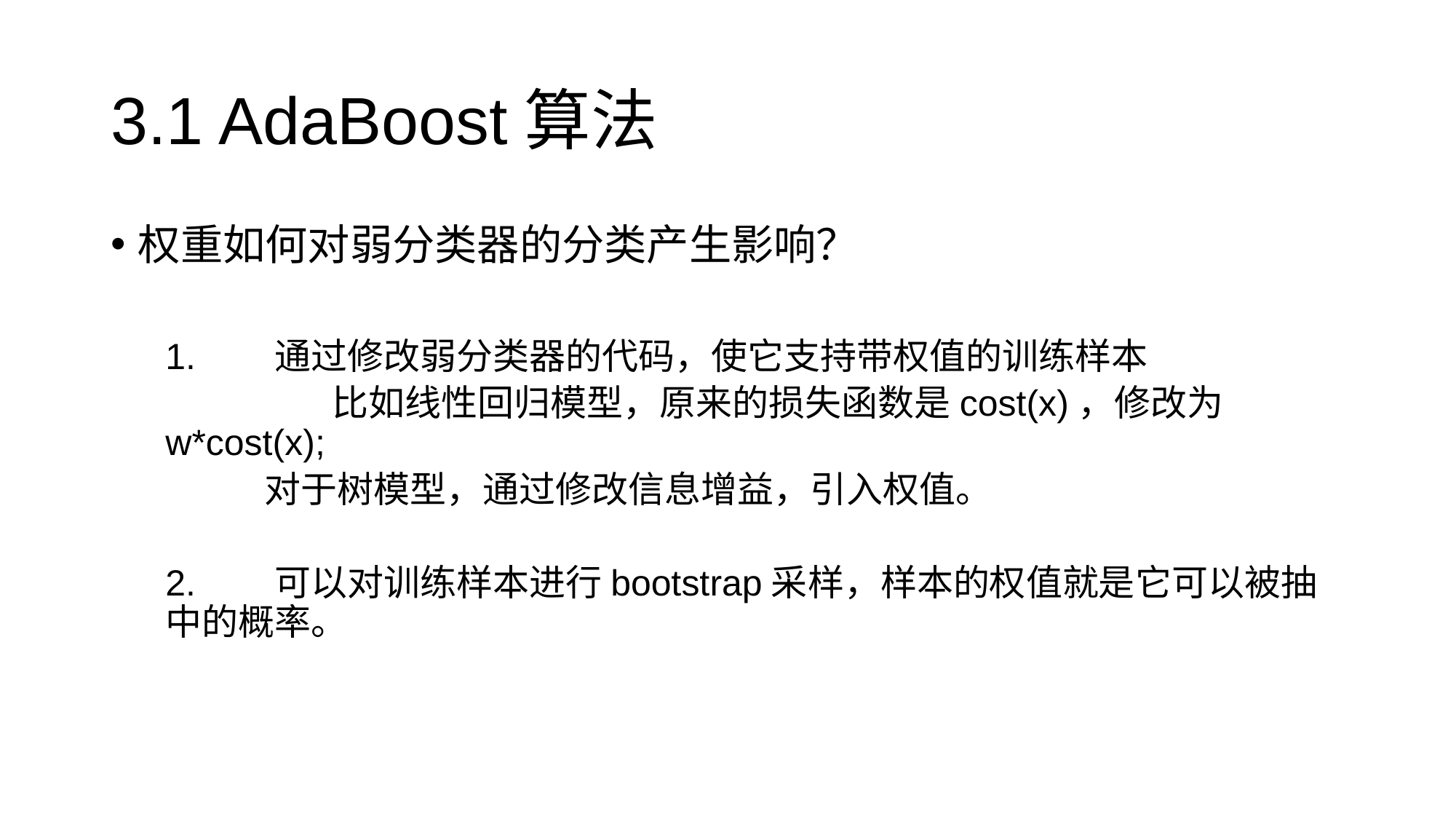

# 3.1 AdaBoost算法
权重如何对弱分类器的分类产生影响？

1.	通过修改弱分类器的代码，使它支持带权值的训练样本
 	      比如线性回归模型，原来的损失函数是cost(x)，修改为w*cost(x);
           对于树模型，通过修改信息增益，引入权值。

2.	可以对训练样本进行bootstrap采样，样本的权值就是它可以被抽中的概率。